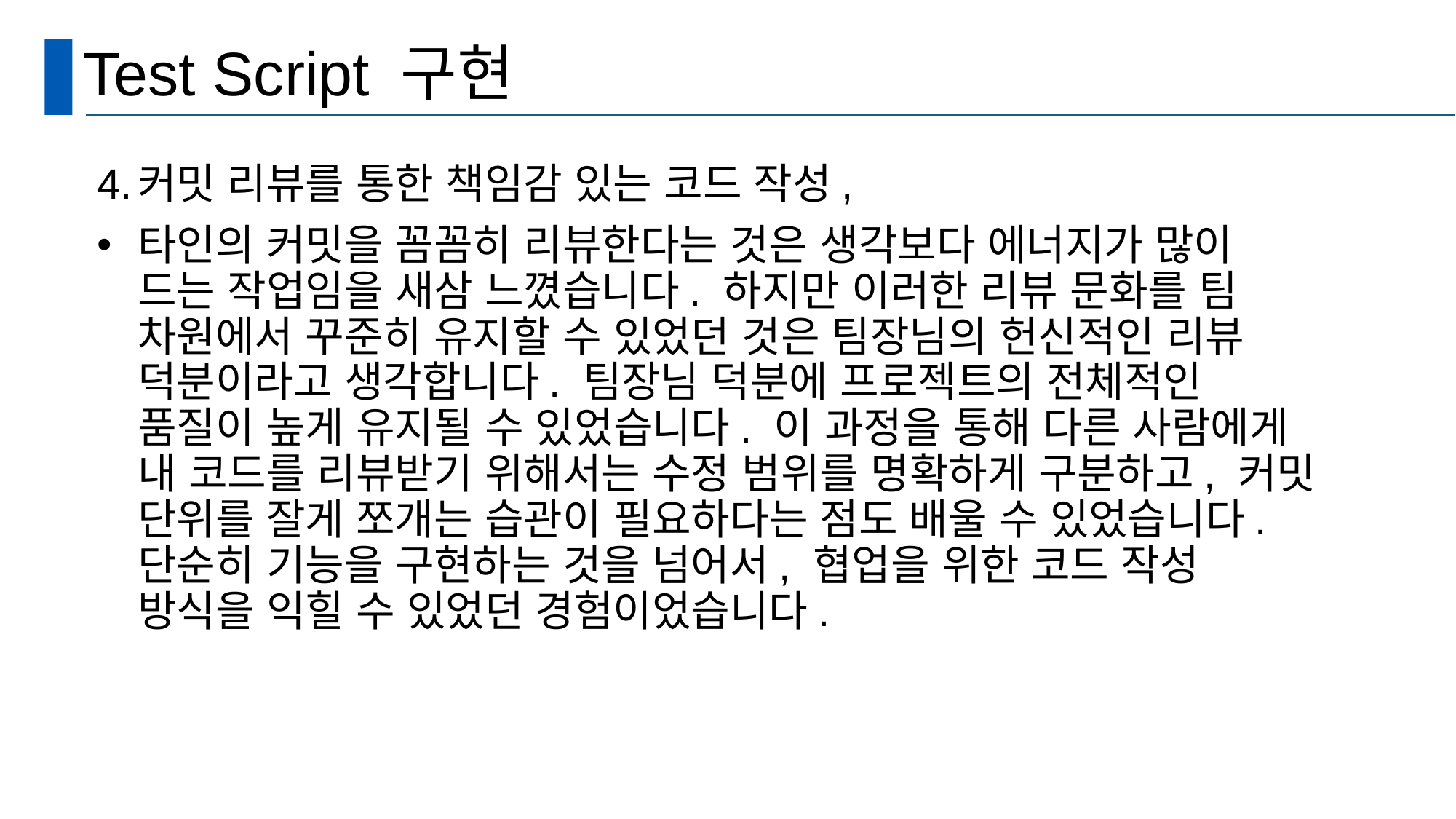

# Test Script 구현
커밋 리뷰를 통한 책임감 있는 코드 작성,
타인의 커밋을 꼼꼼히 리뷰한다는 것은 생각보다 에너지가 많이 드는 작업임을 새삼 느꼈습니다. 하지만 이러한 리뷰 문화를 팀 차원에서 꾸준히 유지할 수 있었던 것은 팀장님의 헌신적인 리뷰 덕분이라고 생각합니다. 팀장님 덕분에 프로젝트의 전체적인 품질이 높게 유지될 수 있었습니다. 이 과정을 통해 다른 사람에게 내 코드를 리뷰받기 위해서는 수정 범위를 명확하게 구분하고, 커밋 단위를 잘게 쪼개는 습관이 필요하다는 점도 배울 수 있었습니다. 단순히 기능을 구현하는 것을 넘어서, 협업을 위한 코드 작성 방식을 익힐 수 있었던 경험이었습니다.